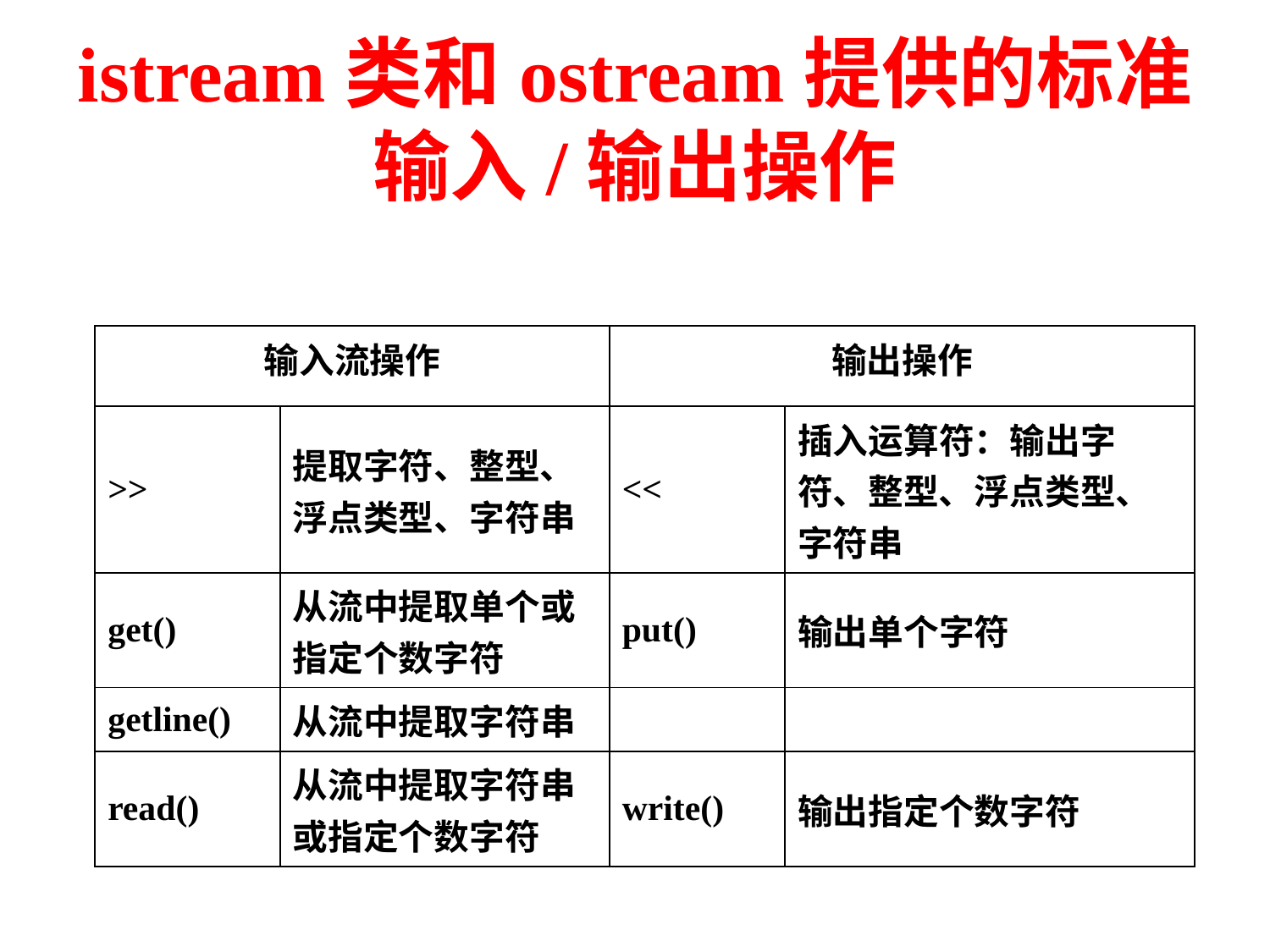

# istream类和ostream提供的标准输入/输出操作
| 输入流操作 |  | 输出操作 |  |
| --- | --- | --- | --- |
| >> | 提取字符、整型、浮点类型、字符串 | << | 插入运算符：输出字符、整型、浮点类型、字符串 |
| get() | 从流中提取单个或指定个数字符 | put() | 输出单个字符 |
| getline() | 从流中提取字符串 |  |  |
| read() | 从流中提取字符串或指定个数字符 | write() | 输出指定个数字符 |